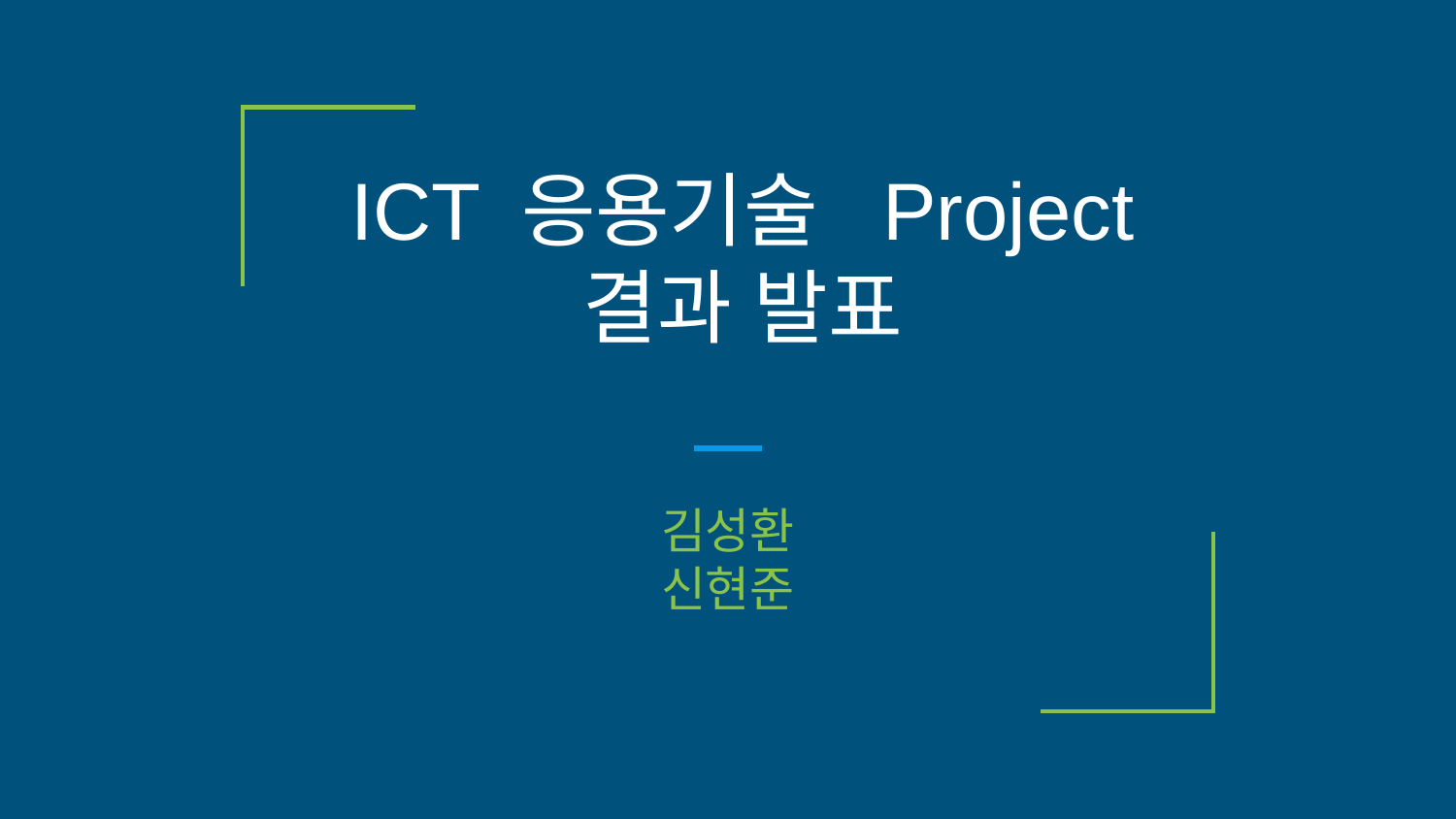

# ICT 응용기술  Project 결과 발표
김성환
신현준